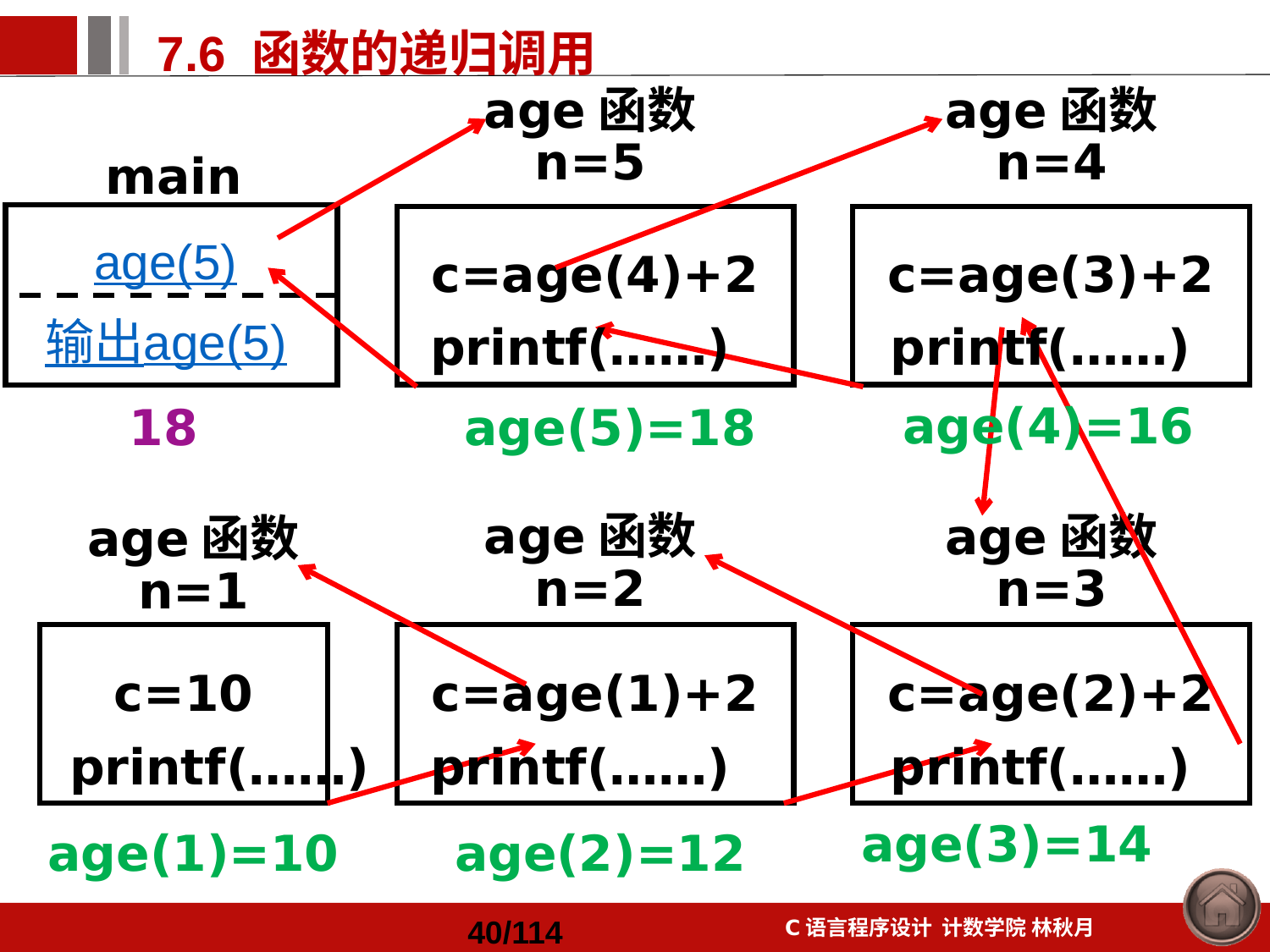

age函数
n=5
age函数
n=4
main

age(5)
输出age(5)
c=age(4)+2
c=age(3)+2
printf(……)
printf(……)
printf(……)
printf(……)
printf(……)
age(4)=16
18
age(5)=18
age函数
n=2
age函数
n=3
age函数
n=1
c=10
c=age(1)+2
c=age(2)+2
age(3)=14
age(1)=10
age(2)=12